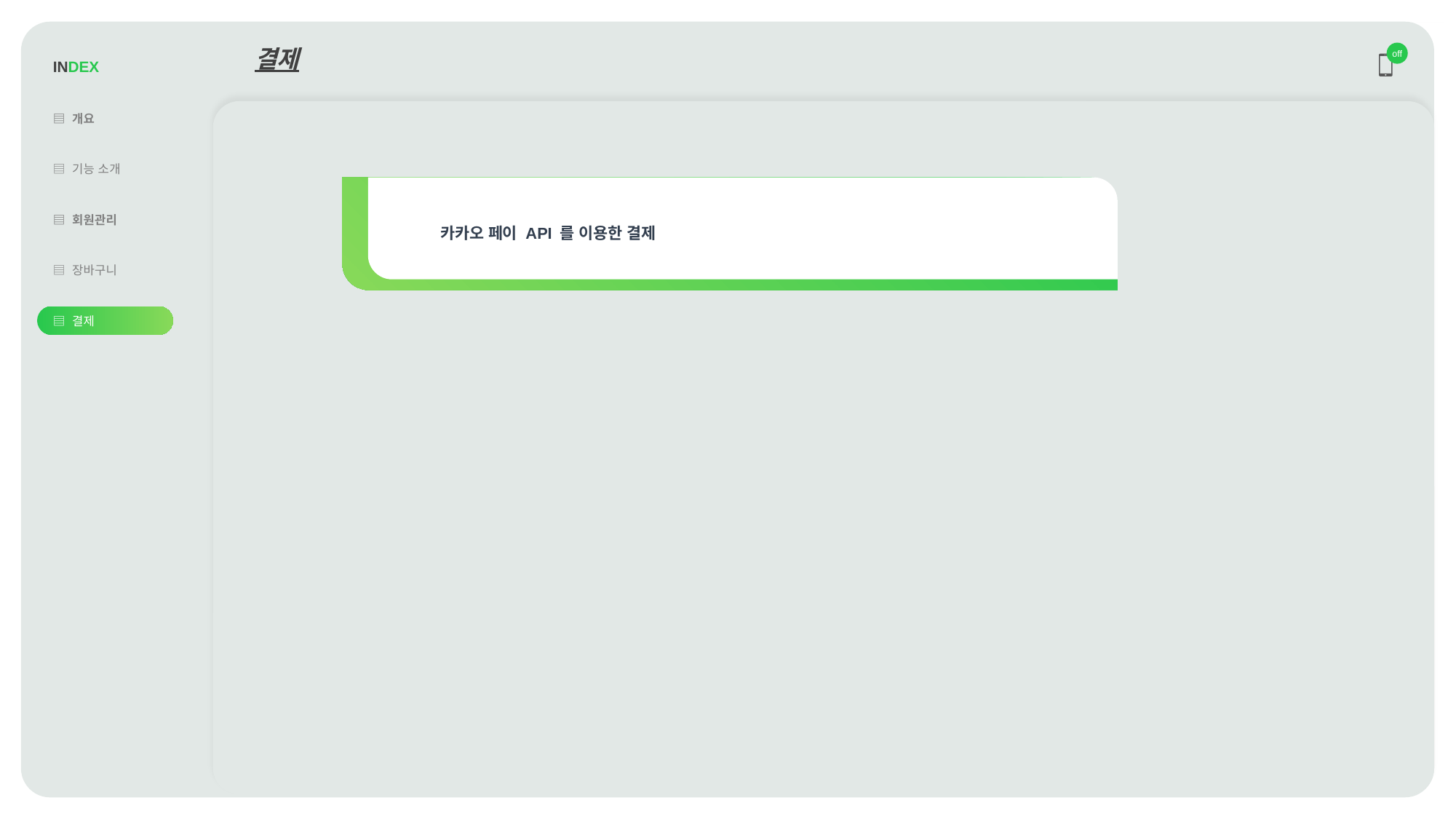

| INDEX |
| --- |
| ▤ 개요 |
| ▤ 기능 소개 |
| ▤ 회원관리 |
| ▤ 장바구니 |
| ▤ 결제 |
결제
off

카카오 페이 API 를 이용한 결제